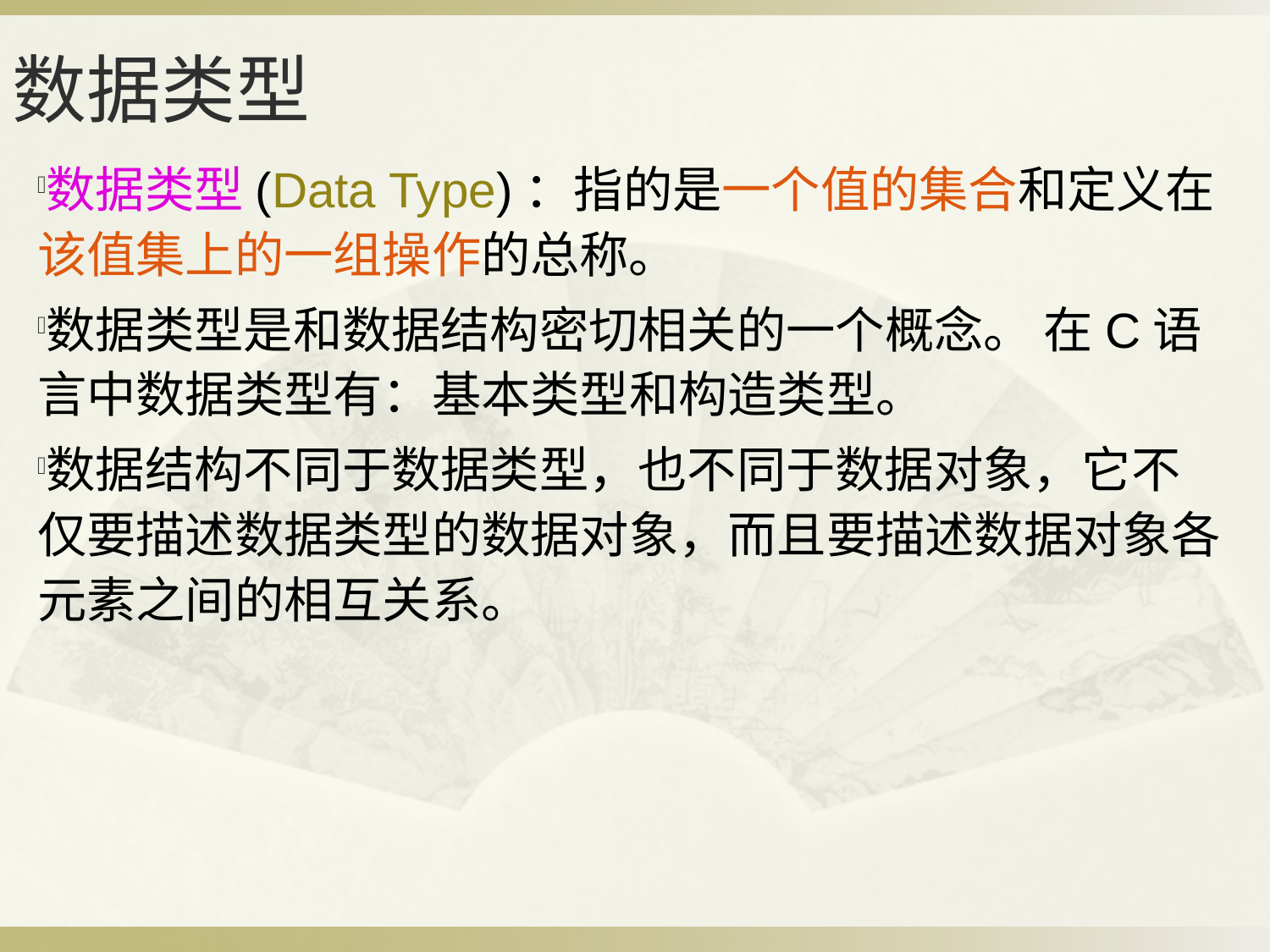

数据类型
# 数据类型(Data Type)：指的是一个值的集合和定义在该值集上的一组操作的总称。
数据类型是和数据结构密切相关的一个概念。 在C语言中数据类型有：基本类型和构造类型。
数据结构不同于数据类型，也不同于数据对象，它不仅要描述数据类型的数据对象，而且要描述数据对象各元素之间的相互关系。